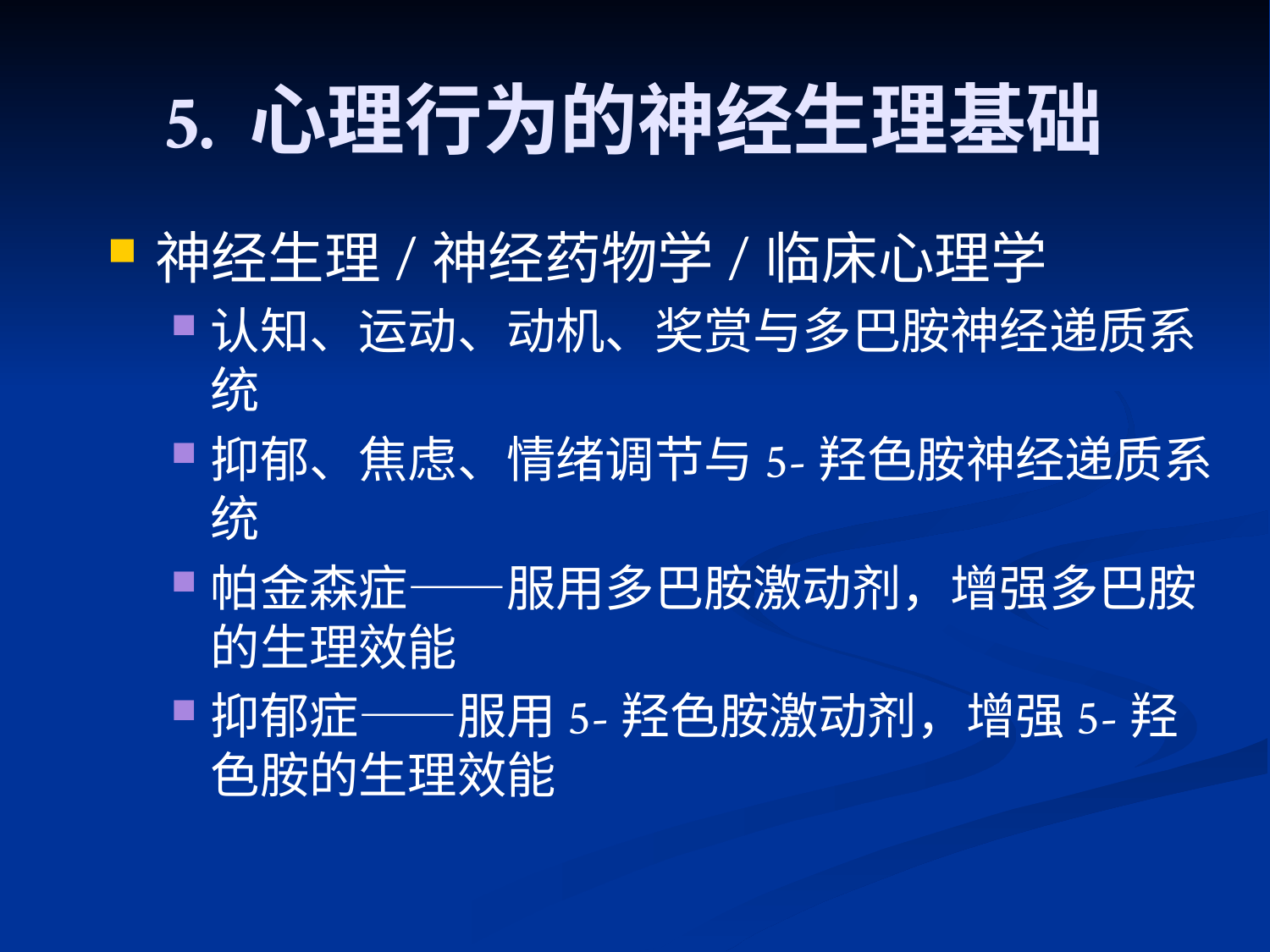

# 5. 心理行为的神经生理基础
神经生理/神经药物学/临床心理学
认知、运动、动机、奖赏与多巴胺神经递质系统
抑郁、焦虑、情绪调节与5-羟色胺神经递质系统
帕金森症——服用多巴胺激动剂，增强多巴胺的生理效能
抑郁症——服用5-羟色胺激动剂，增强5-羟色胺的生理效能